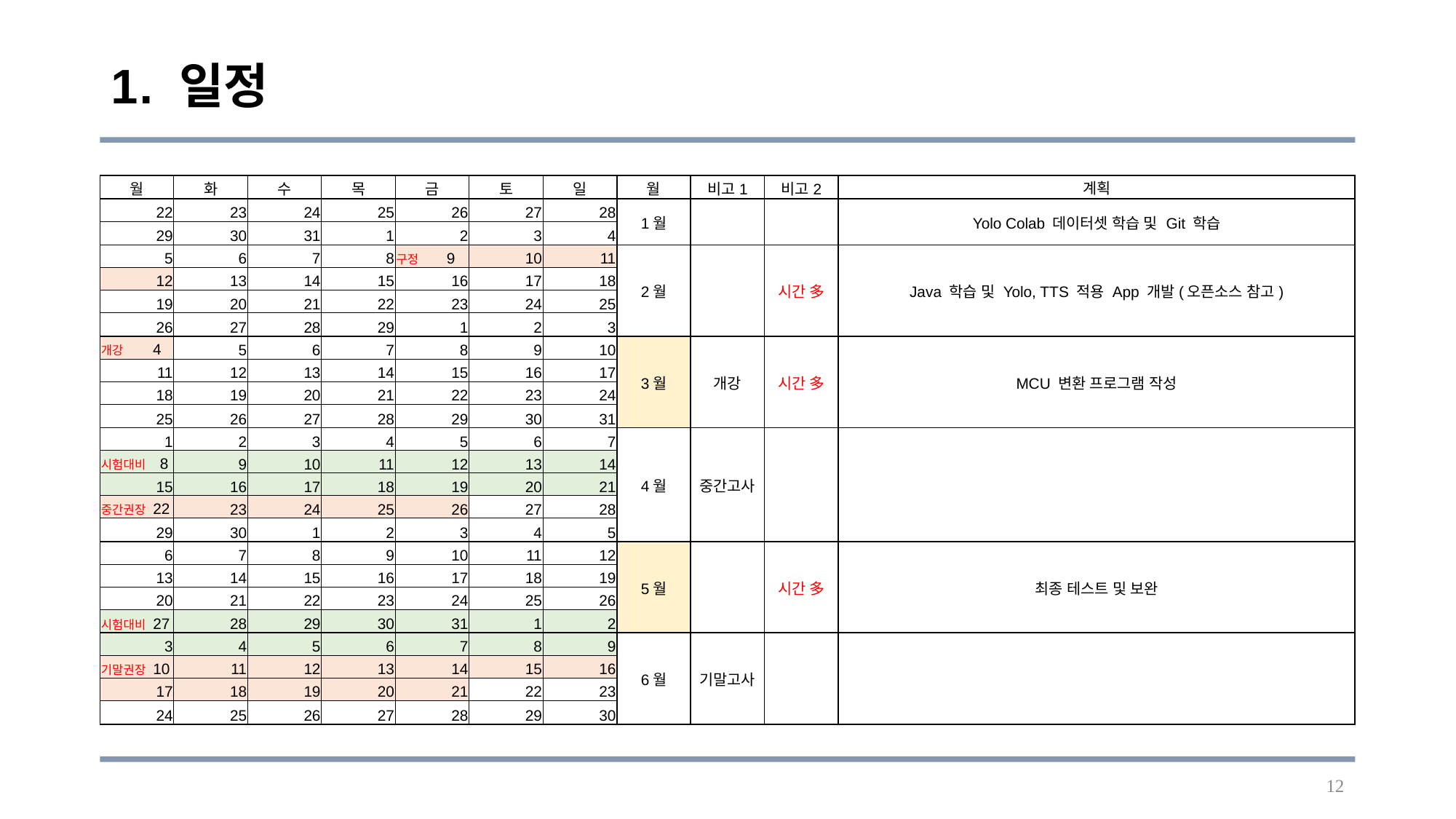

# 일정
| 월 | 화 | 수 | 목 | 금 | 토 | 일 | 월 | 비고1 | 비고2 | 계획 |
| --- | --- | --- | --- | --- | --- | --- | --- | --- | --- | --- |
| 22 | 23 | 24 | 25 | 26 | 27 | 28 | 1월 |  |  | Yolo Colab 데이터셋 학습 및 Git 학습 |
| 29 | 30 | 31 | 1 | 2 | 3 | 4 |  |  |  |  |
| 5 | 6 | 7 | 8 | 구정 9 | 10 | 11 | 2월 |  | 시간 多 | Java 학습 및 Yolo, TTS 적용 App 개발(오픈소스 참고) |
| 12 | 13 | 14 | 15 | 16 | 17 | 18 |  |  |  |  |
| 19 | 20 | 21 | 22 | 23 | 24 | 25 |  |  |  |  |
| 26 | 27 | 28 | 29 | 1 | 2 | 3 |  |  |  |  |
| 개강 4 | 5 | 6 | 7 | 8 | 9 | 10 | 3월 | 개강 | 시간 多 | MCU 변환 프로그램 작성 |
| 11 | 12 | 13 | 14 | 15 | 16 | 17 |  |  |  |  |
| 18 | 19 | 20 | 21 | 22 | 23 | 24 |  |  |  |  |
| 25 | 26 | 27 | 28 | 29 | 30 | 31 |  |  |  |  |
| 1 | 2 | 3 | 4 | 5 | 6 | 7 | 4월 | 중간고사 |  |  |
| 시험대비 8 | 9 | 10 | 11 | 12 | 13 | 14 |  |  |  |  |
| 15 | 16 | 17 | 18 | 19 | 20 | 21 |  |  |  |  |
| 중간권장 22 | 23 | 24 | 25 | 26 | 27 | 28 |  |  |  |  |
| 29 | 30 | 1 | 2 | 3 | 4 | 5 |  |  |  |  |
| 6 | 7 | 8 | 9 | 10 | 11 | 12 | 5월 |  | 시간 多 | 최종 테스트 및 보완 |
| 13 | 14 | 15 | 16 | 17 | 18 | 19 |  |  |  |  |
| 20 | 21 | 22 | 23 | 24 | 25 | 26 |  |  |  |  |
| 시험대비 27 | 28 | 29 | 30 | 31 | 1 | 2 |  |  |  |  |
| 3 | 4 | 5 | 6 | 7 | 8 | 9 | 6월 | 기말고사 |  |  |
| 기말권장 10 | 11 | 12 | 13 | 14 | 15 | 16 |  |  |  |  |
| 17 | 18 | 19 | 20 | 21 | 22 | 23 |  |  |  |  |
| 24 | 25 | 26 | 27 | 28 | 29 | 30 |  |  |  |  |
12